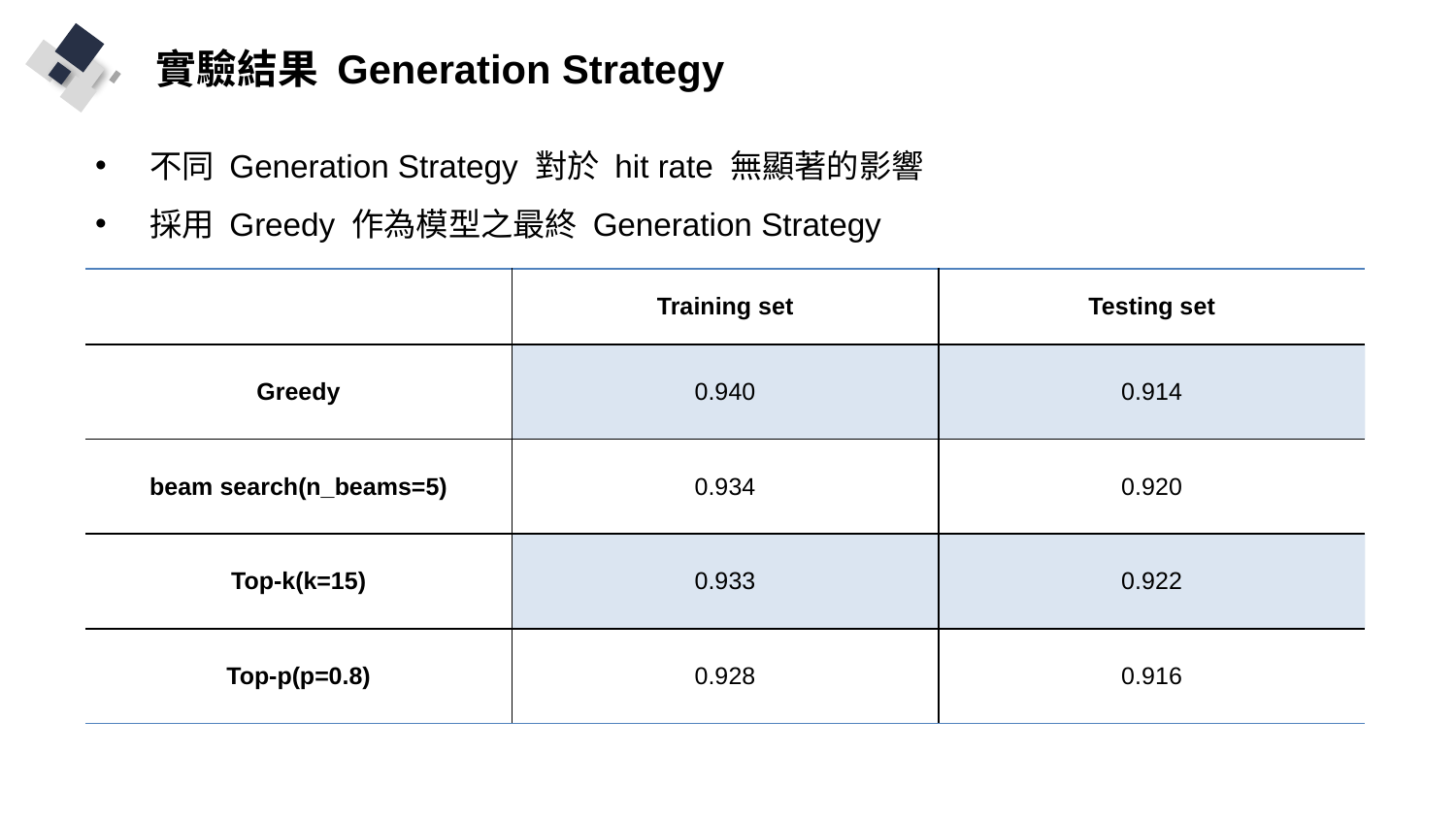

實驗結果 Generation Strategy
不同 Generation Strategy 對於 hit rate 無顯著的影響
採用 Greedy 作為模型之最終 Generation Strategy
|  | Training set | Testing set |
| --- | --- | --- |
| Greedy | 0.940 | 0.914 |
| beam search(n\_beams=5) | 0.934 | 0.920 |
| Top-k(k=15) | 0.933 | 0.922 |
| Top-p(p=0.8) | 0.928 | 0.916 |